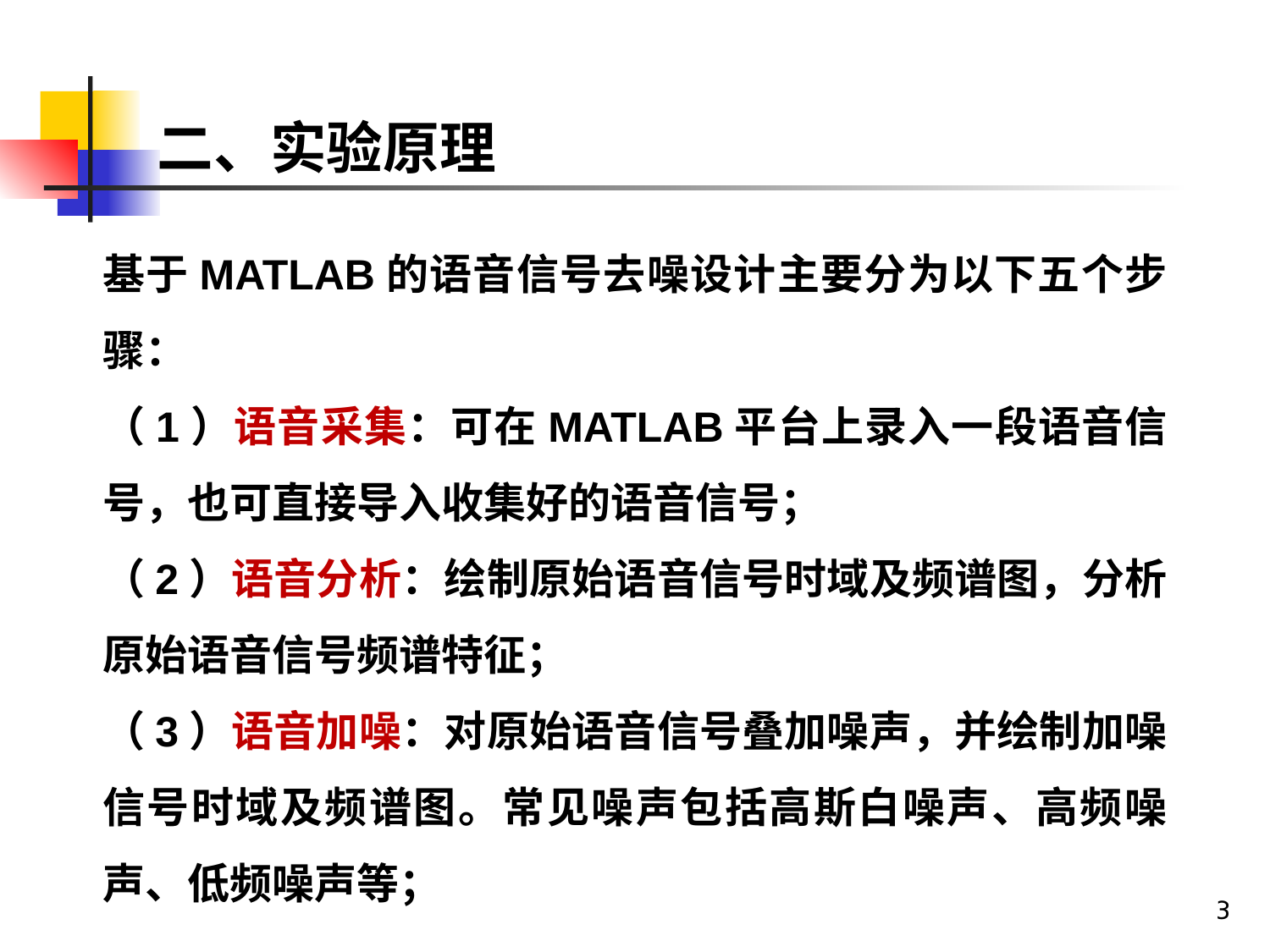

二、实验原理
基于MATLAB的语音信号去噪设计主要分为以下五个步骤：
（1）语音采集：可在MATLAB平台上录入一段语音信号，也可直接导入收集好的语音信号；
（2）语音分析：绘制原始语音信号时域及频谱图，分析原始语音信号频谱特征；
（3）语音加噪：对原始语音信号叠加噪声，并绘制加噪信号时域及频谱图。常见噪声包括高斯白噪声、高频噪声、低频噪声等；
3
3